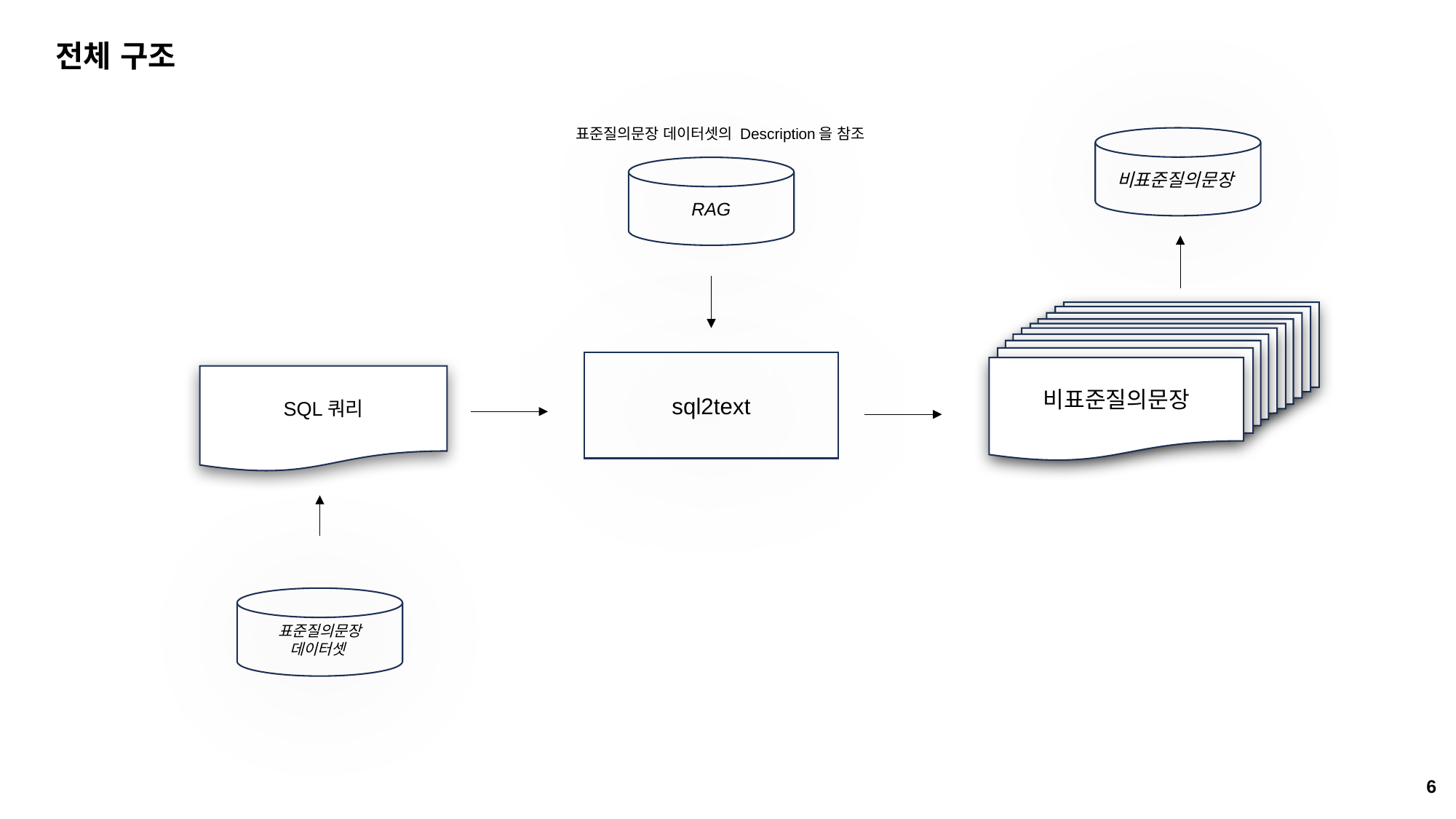

전체 구조
표준질의문장 데이터셋의 Description을 참조
비표준질의문장
RAG

sql2text
비표준질의문장
SQL쿼리
표준질의문장
데이터셋
6